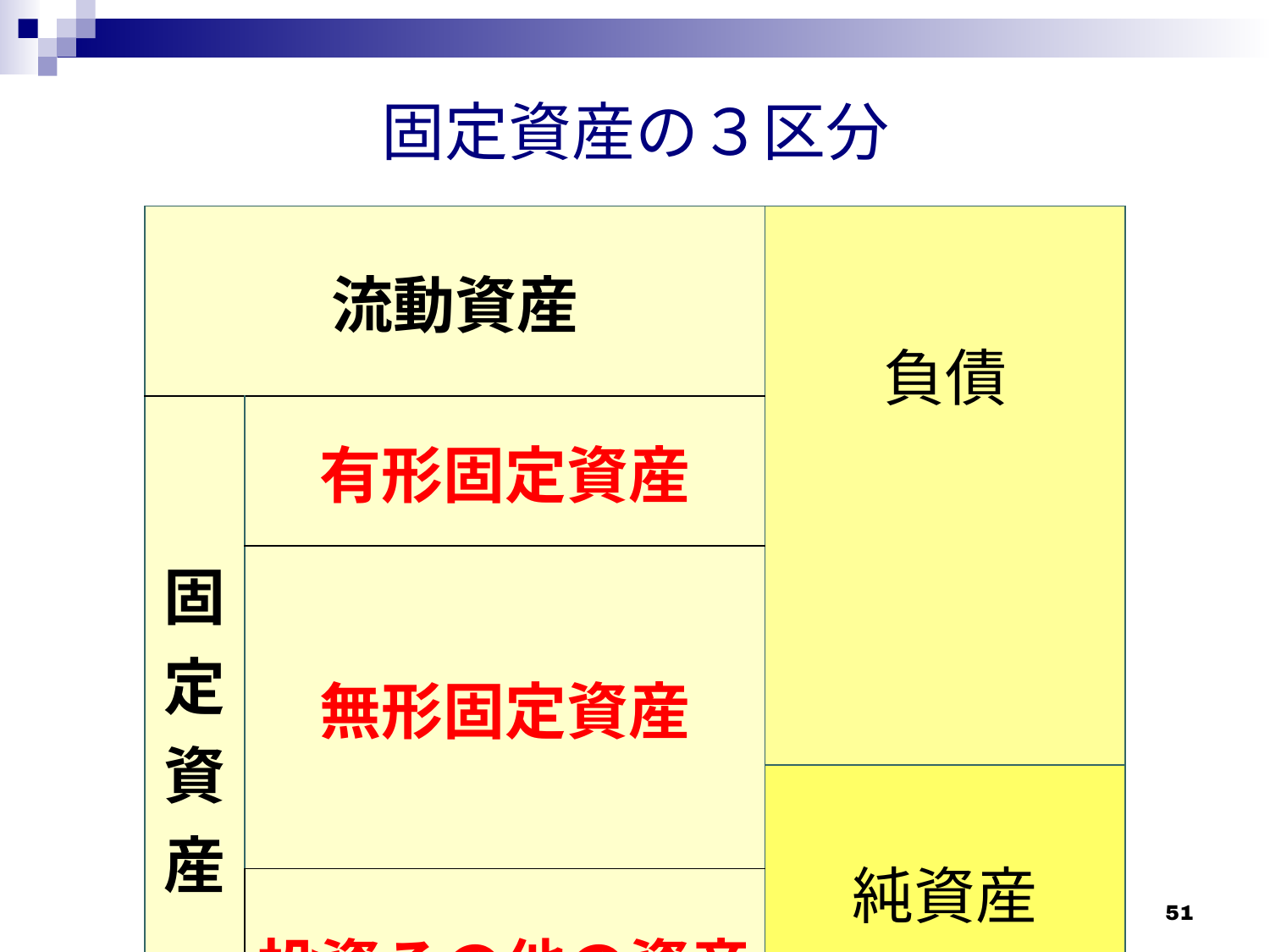

# 固定資産の３区分
|  | 流動資産 |  | 負債 |  |
| --- | --- | --- | --- | --- |
|  | 固定資産 | 有形固定資産 |  |  |
|  |  | 無形固定資産 |  |  |
|  |  |  | 純資産 |  |
|  |  | 投資その他の資産 |  |  |
51